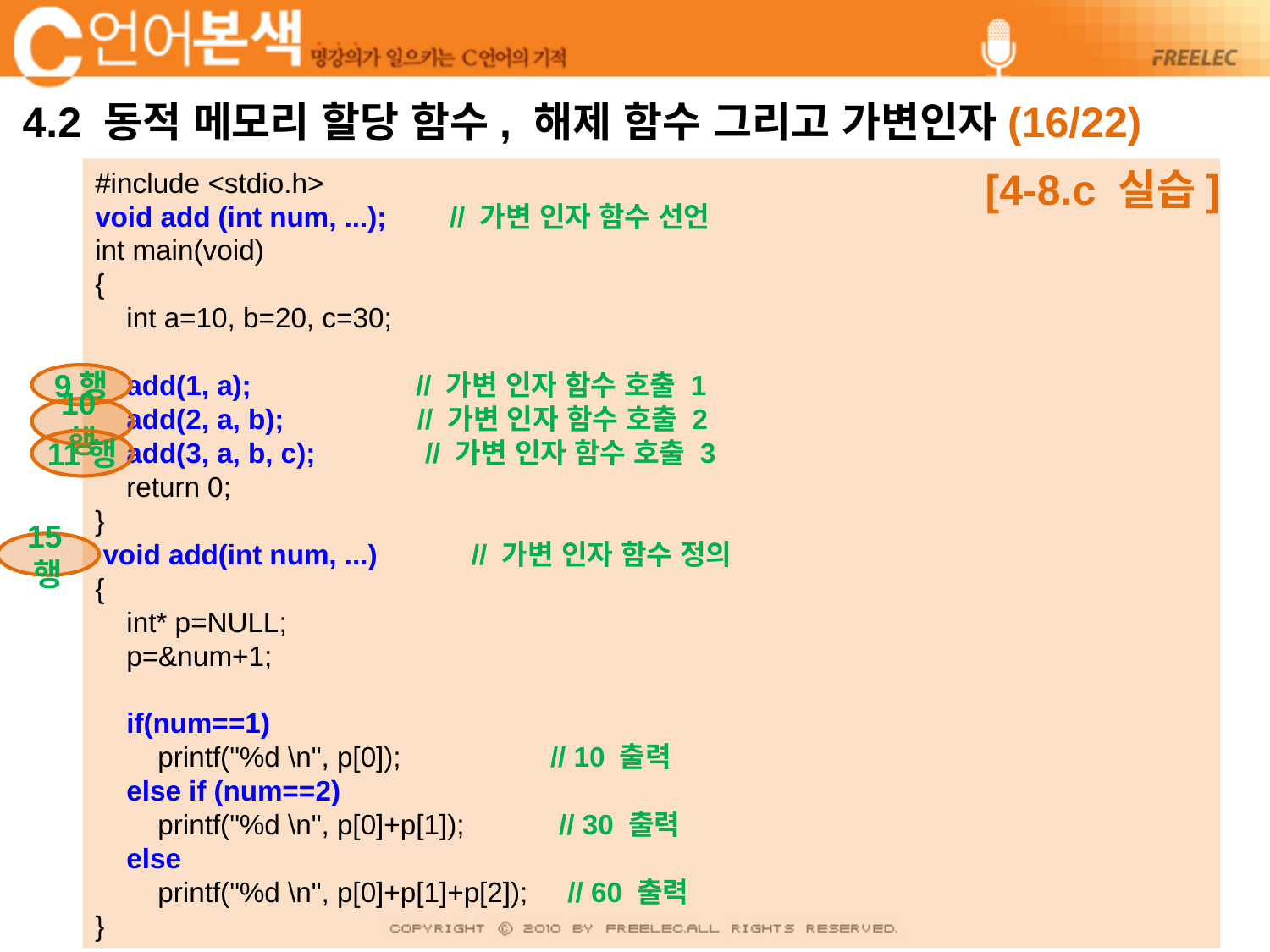

# 4.2 동적 메모리 할당 함수, 해제 함수 그리고 가변인자(16/22)
#include <stdio.h>
void add (int num, ...);        // 가변 인자 함수 선언
int main(void)
{
    int a=10, b=20, c=30;

    add(1, a);                     // 가변 인자 함수 호출 1
    add(2, a, b);                 // 가변 인자 함수 호출 2
    add(3, a, b, c);              // 가변 인자 함수 호출 3
    return 0;
}
 void add(int num, ...)            // 가변 인자 함수 정의
{
    int* p=NULL;
    p=&num+1;

    if(num==1)
        printf("%d \n", p[0]);                   // 10 출력
    else if (num==2)
        printf("%d \n", p[0]+p[1]);            // 30 출력
    else
        printf("%d \n", p[0]+p[1]+p[2]);     // 60 출력
}
[4-8.c 실습]
9행
10행
11행
15행